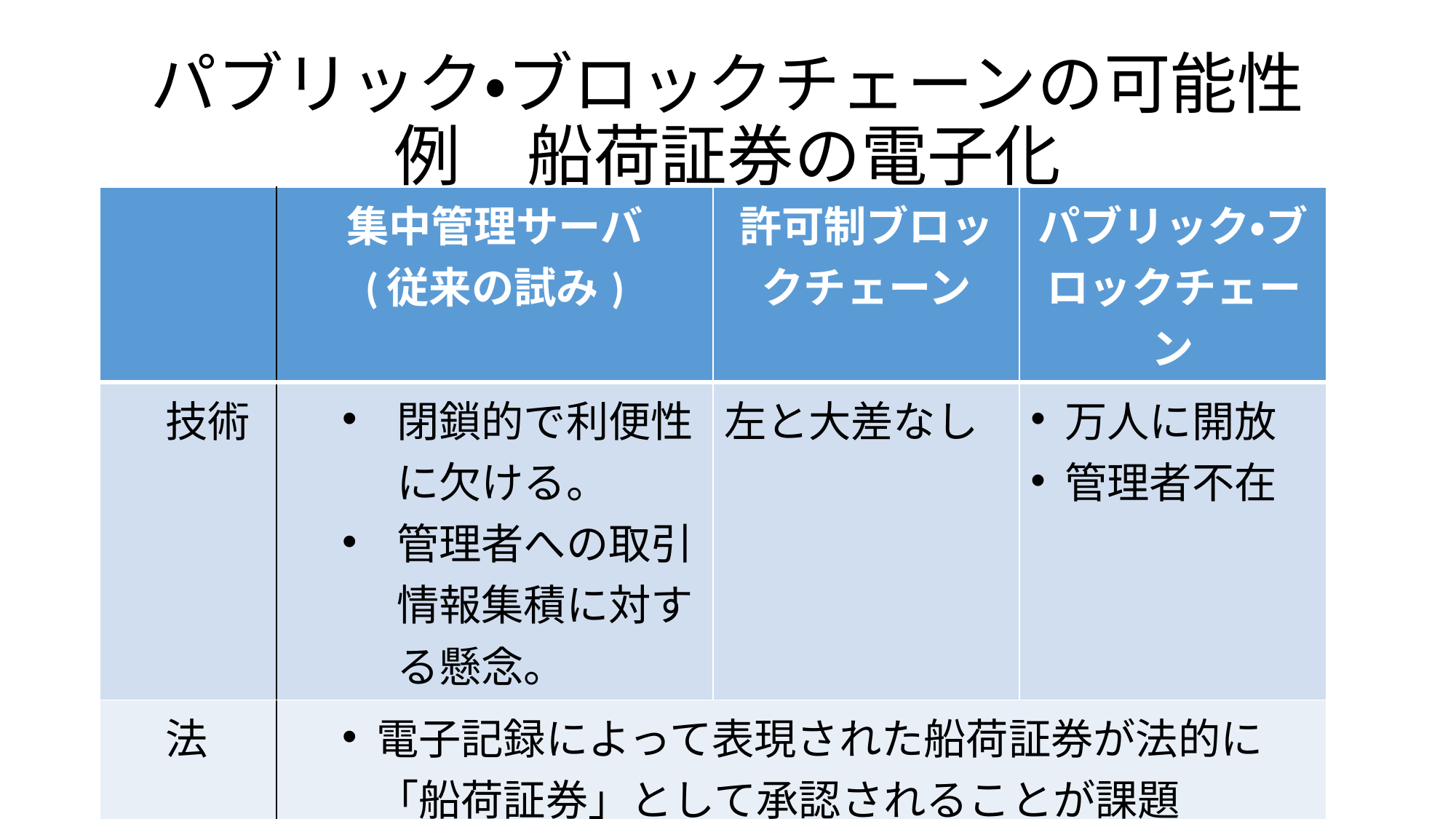

# パブリック・ブロックチェーンの可能性 例　船荷証券の電子化
|  | 集中管理サーバ (従来の試み) | 許可制ブロックチェーン | パブリック・ブロックチェーン |
| --- | --- | --- | --- |
| 技術 | 閉鎖的で利便性に欠ける。 管理者への取引情報集積に対する懸念。 | 左と大差なし | 万人に開放 管理者不在 |
| 法 | 電子記録によって表現された船荷証券が法的に「船荷証券」として承認されることが課題 広く各国での承認が必要 |  |  |